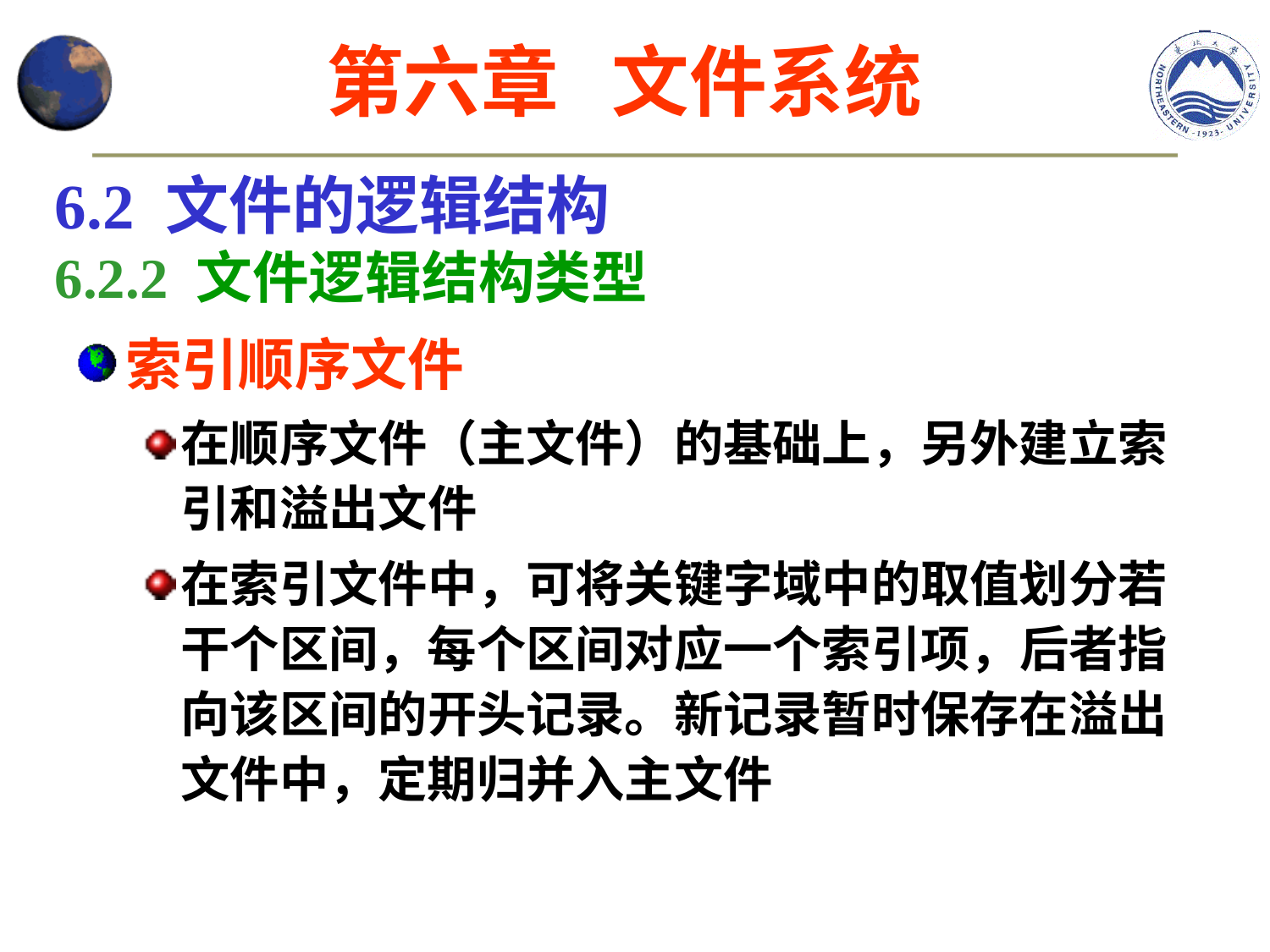

第六章   文件系统
6.2 文件的逻辑结构
6.2.2 文件逻辑结构类型
索引顺序文件
在顺序文件（主文件）的基础上，另外建立索引和溢出文件
在索引文件中，可将关键字域中的取值划分若干个区间，每个区间对应一个索引项，后者指向该区间的开头记录。新记录暂时保存在溢出文件中，定期归并入主文件